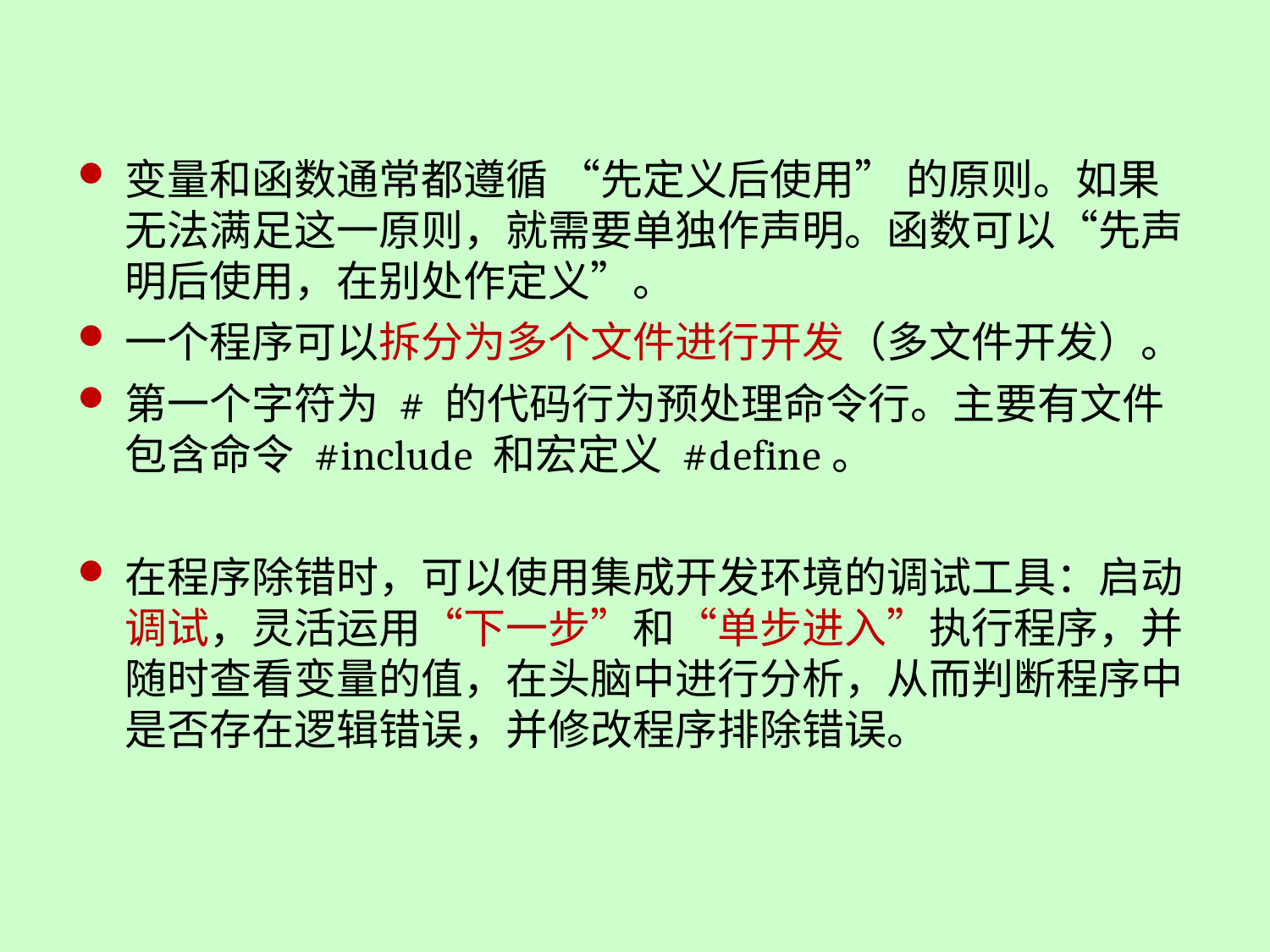

变量和函数通常都遵循 “先定义后使用” 的原则。如果无法满足这一原则，就需要单独作声明。函数可以“先声明后使用，在别处作定义”。
一个程序可以拆分为多个文件进行开发（多文件开发）。
第一个字符为 # 的代码行为预处理命令行。主要有文件包含命令 #include 和宏定义 #define。

在程序除错时，可以使用集成开发环境的调试工具：启动调试，灵活运用“下一步”和“单步进入”执行程序，并随时查看变量的值，在头脑中进行分析，从而判断程序中是否存在逻辑错误，并修改程序排除错误。
82